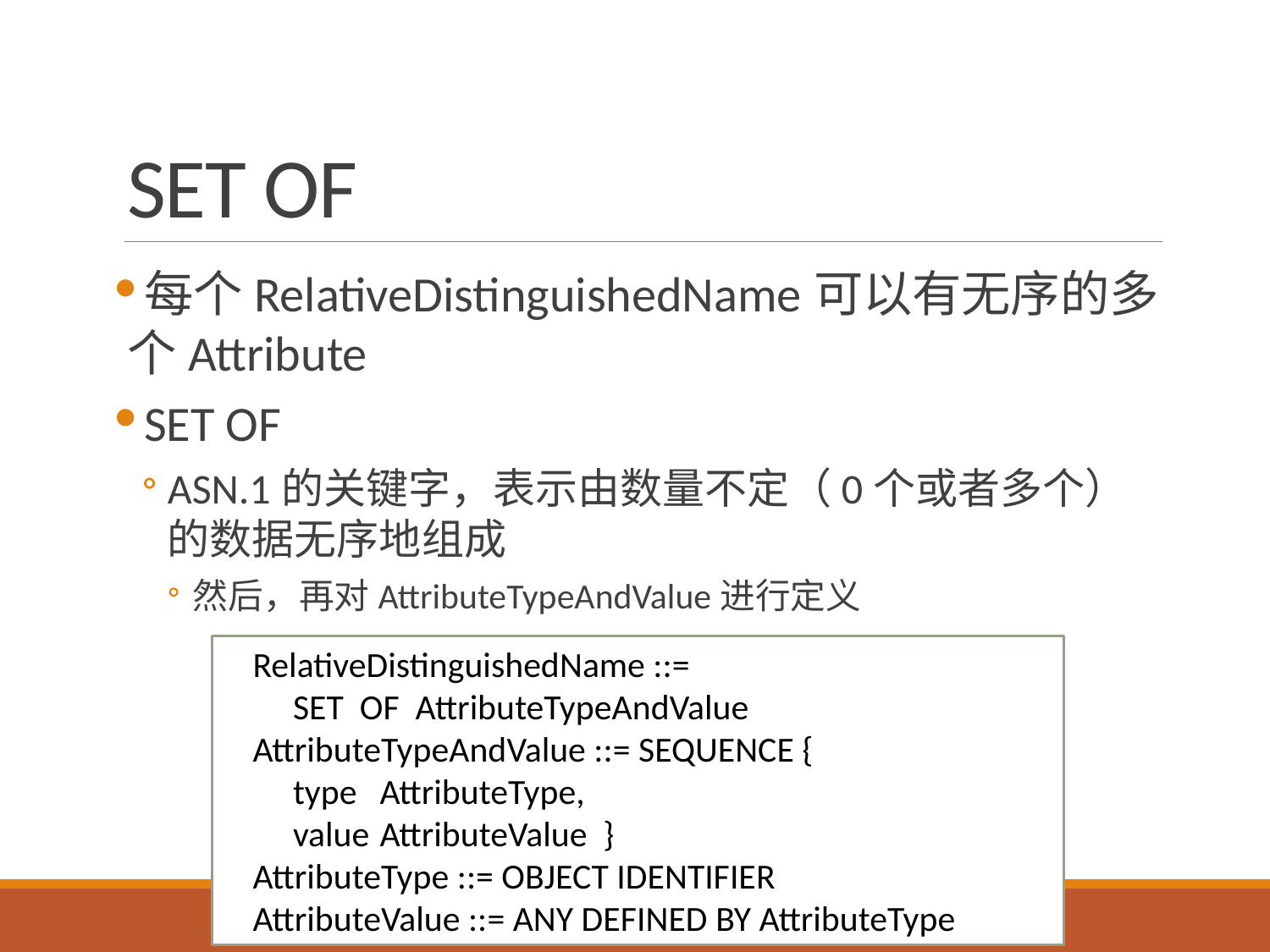

# SET OF
每个RelativeDistinguishedName可以有无序的多个Attribute
SET OF
ASN.1的关键字，表示由数量不定（0个或者多个）的数据无序地组成
然后，再对AttributeTypeAndValue进行定义
RelativeDistinguishedName ::=
     SET  OF  AttributeTypeAndValue
AttributeTypeAndValue ::= SEQUENCE {
     type	AttributeType,
     value	AttributeValue  }
AttributeType ::= OBJECT IDENTIFIER
AttributeValue ::= ANY DEFINED BY AttributeType
29